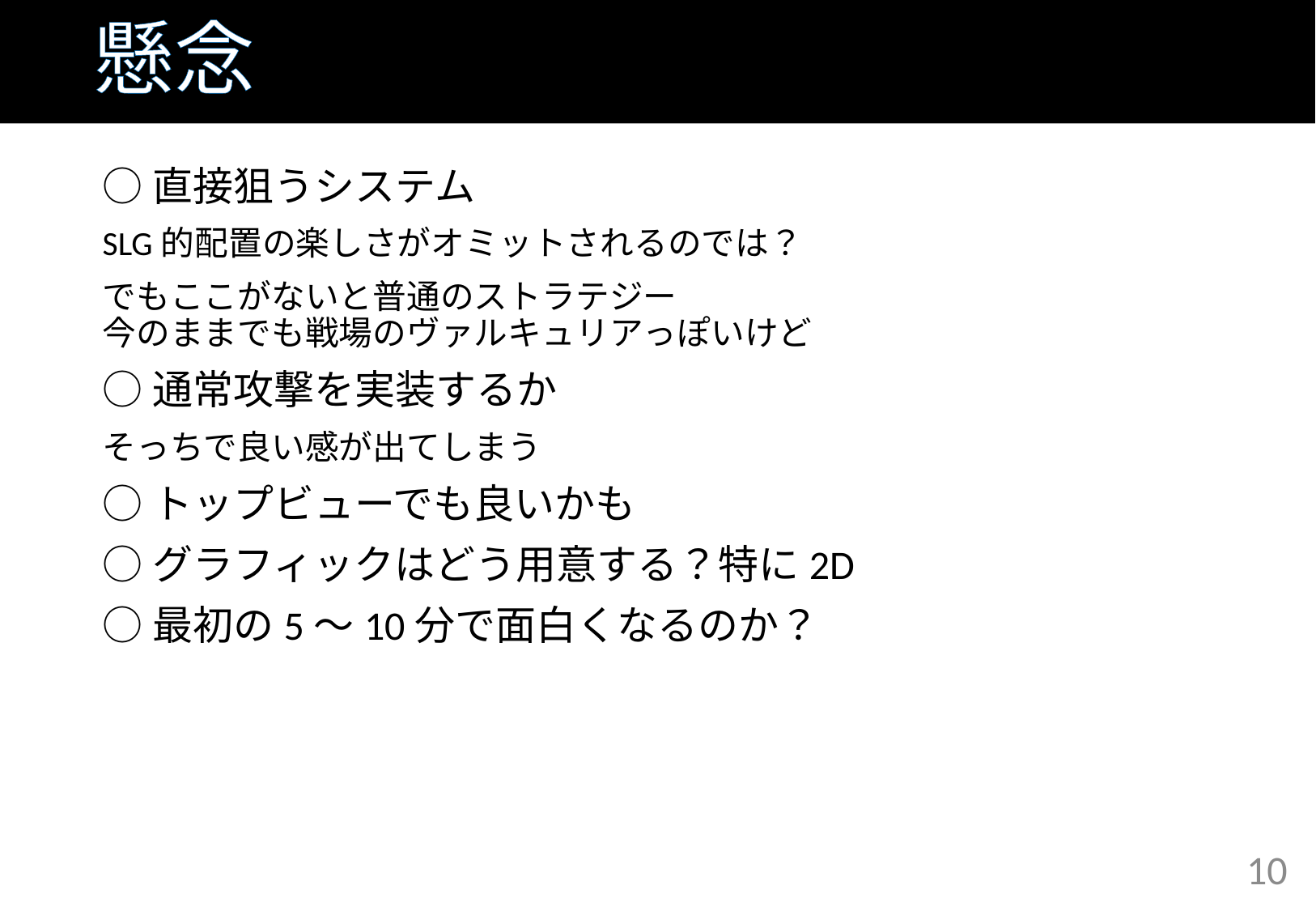

# 懸念
○直接狙うシステム
SLG的配置の楽しさがオミットされるのでは？
でもここがないと普通のストラテジー
今のままでも戦場のヴァルキュリアっぽいけど
○通常攻撃を実装するか
そっちで良い感が出てしまう
○トップビューでも良いかも
○グラフィックはどう用意する？特に2D
○最初の5～10分で面白くなるのか？
10